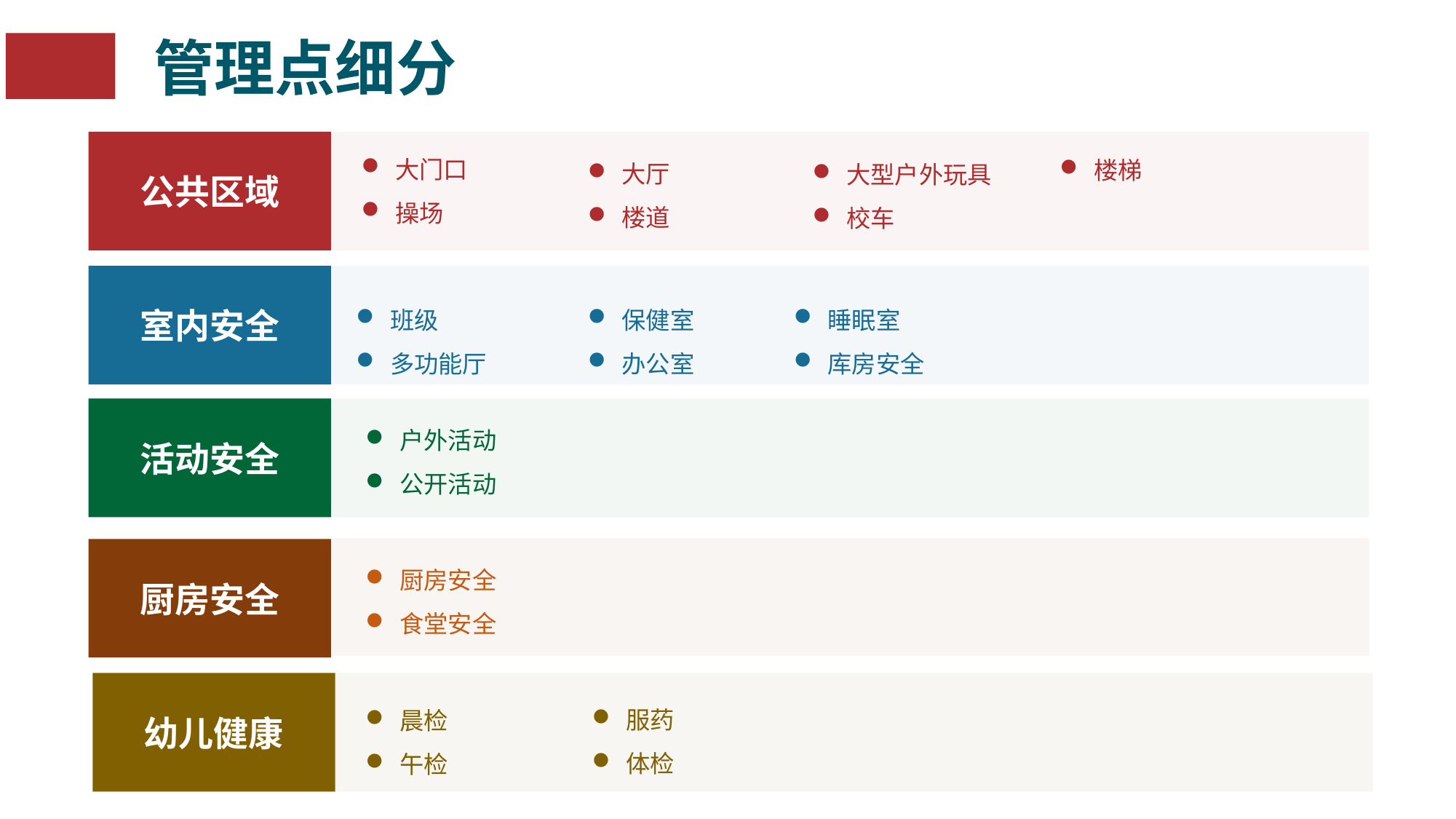

管理点细分

公共区域

大门口
操场
楼梯
大厅
楼道
大型户外玩具
校车
室内安全

睡眠室
库房安全
班级
多功能厅
保健室
办公室

活动安全
户外活动
公开活动

厨房安全
厨房安全
食堂安全

幼儿健康
服药
体检
晨检
午检